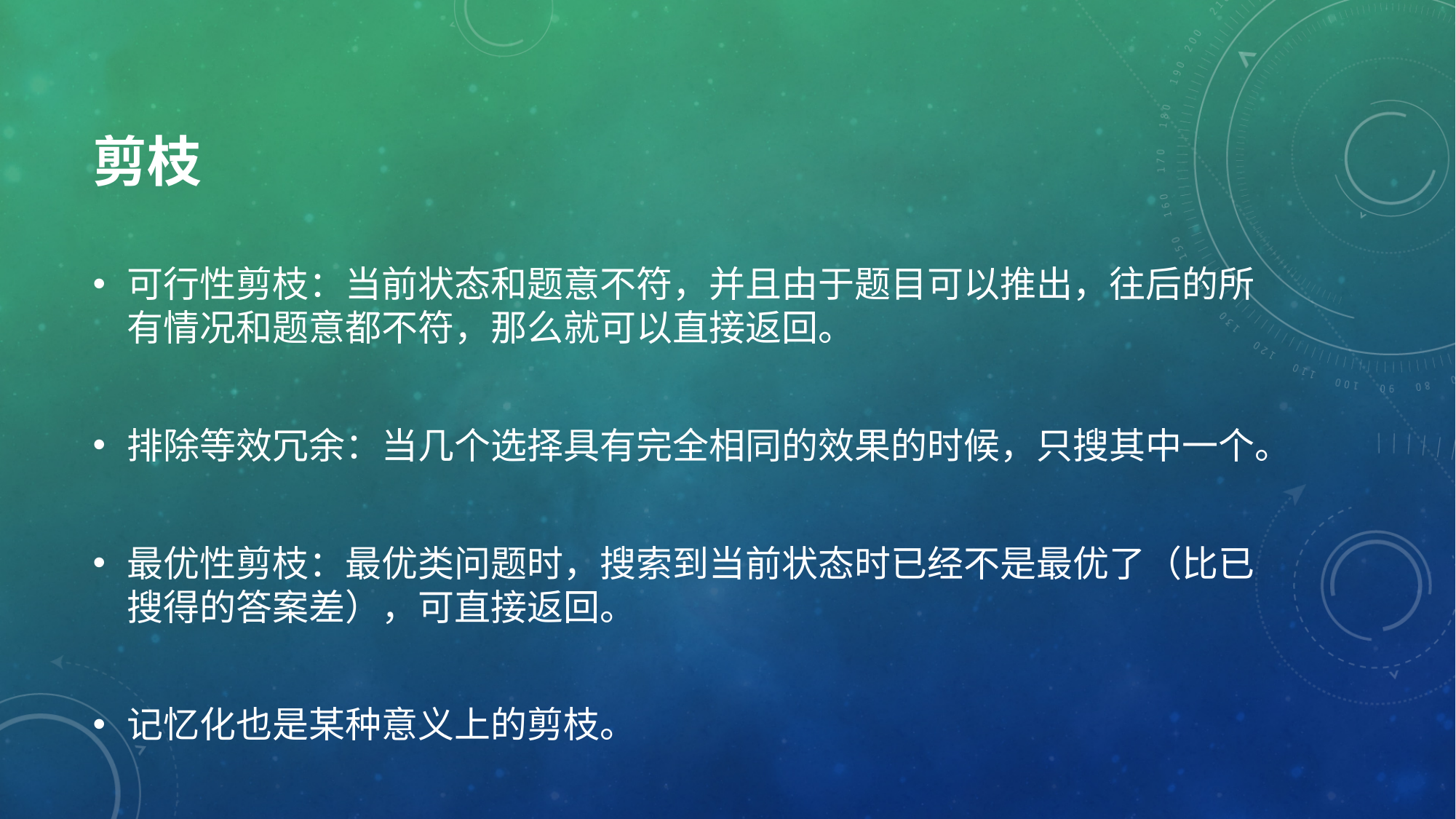

# 剪枝
可行性剪枝：当前状态和题意不符，并且由于题目可以推出，往后的所有情况和题意都不符，那么就可以直接返回。

排除等效冗余：当几个选择具有完全相同的效果的时候，只搜其中一个。

最优性剪枝：最优类问题时，搜索到当前状态时已经不是最优了（比已搜得的答案差），可直接返回。

记忆化也是某种意义上的剪枝。